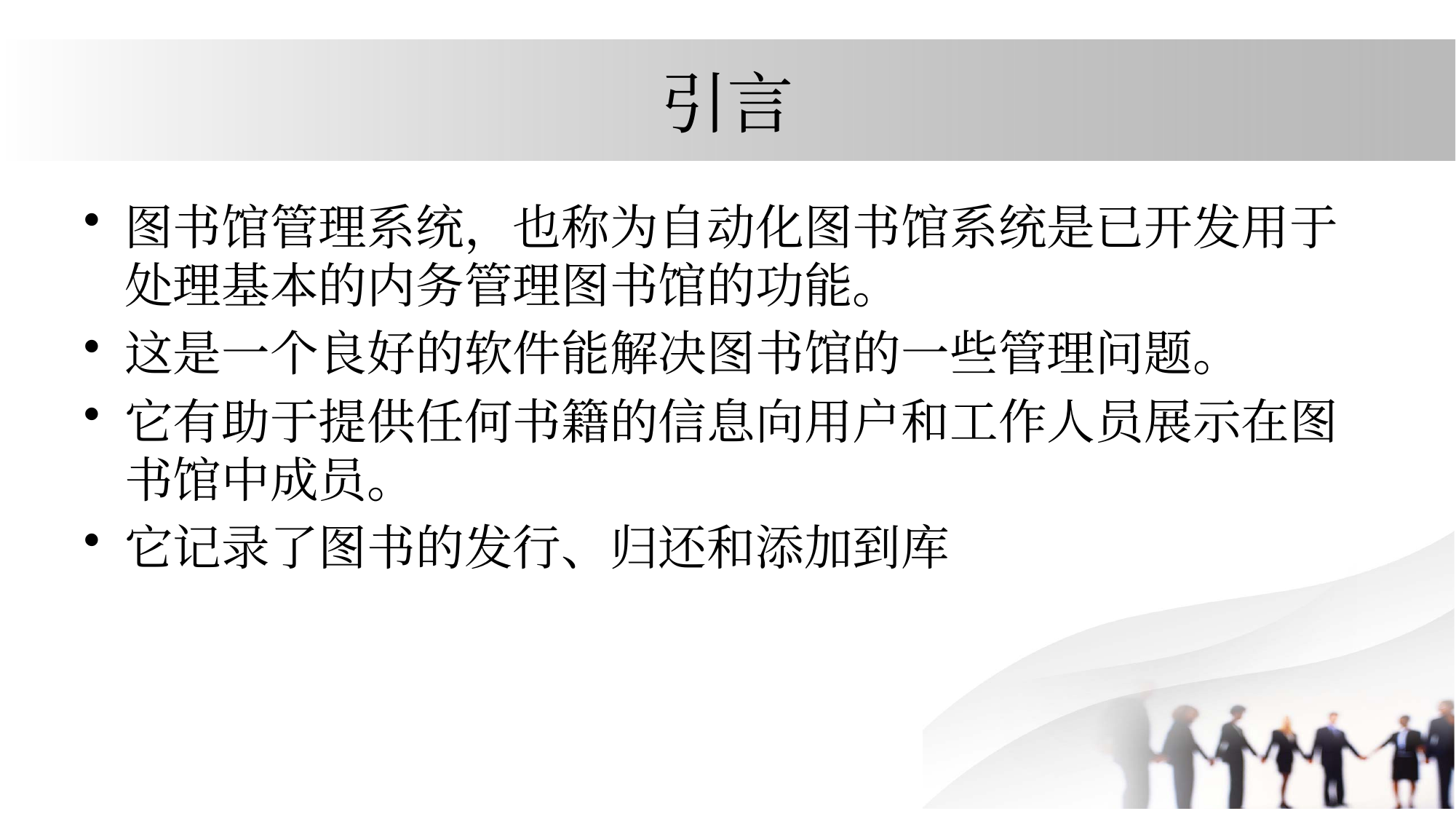

# 引言
图书馆管理系统，也称为自动化图书馆系统是已开发用于处理基本的内务管理图书馆的功能。
这是一个良好的软件能解决图书馆的一些管理问题。
它有助于提供任何书籍的信息向用户和工作人员展示在图书馆中成员。
它记录了图书的发行、归还和添加到库